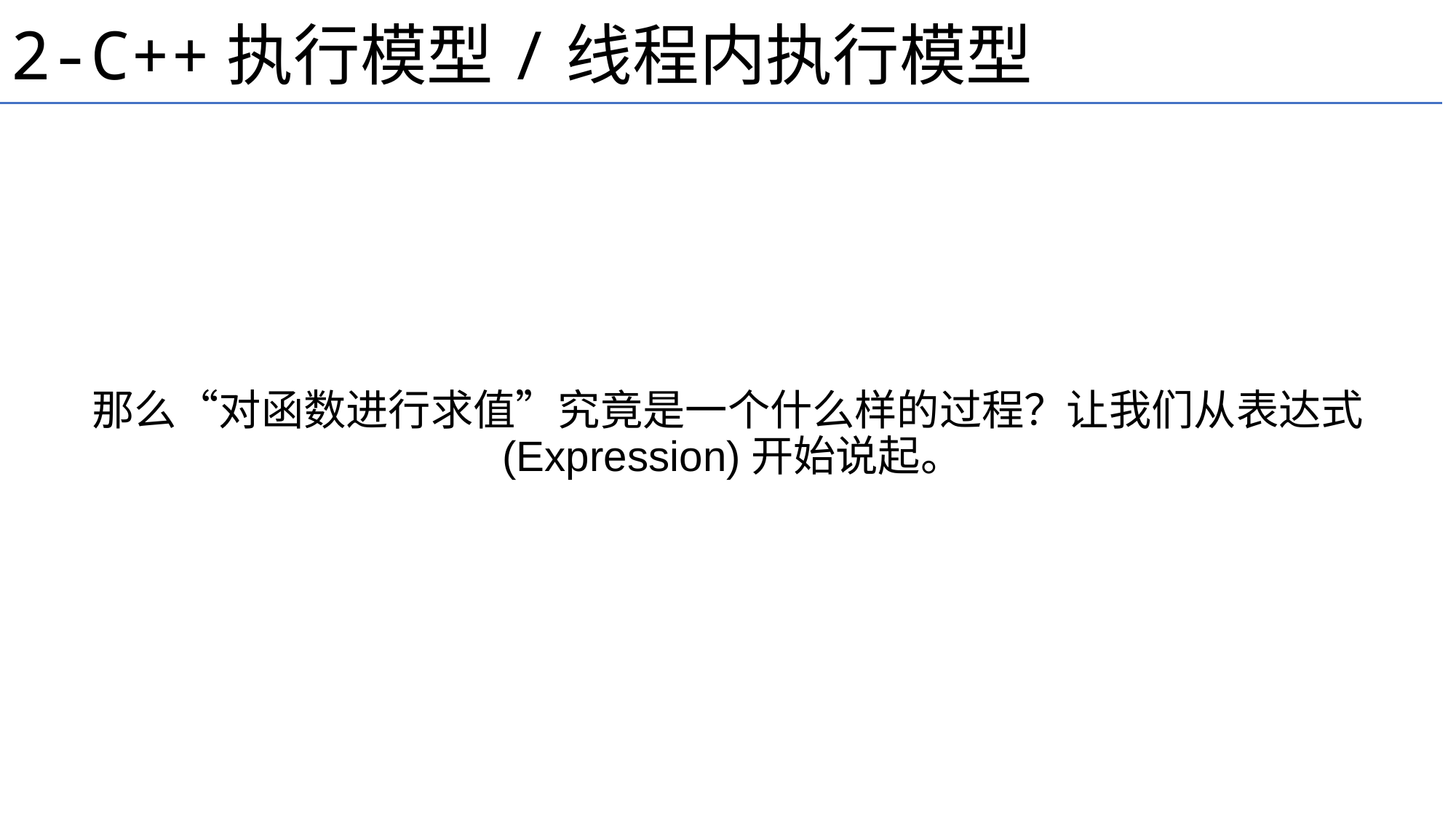

2-C++执行模型/线程内执行模型

那么“对函数进行求值”究竟是一个什么样的过程？让我们从表达式(Expression)开始说起。